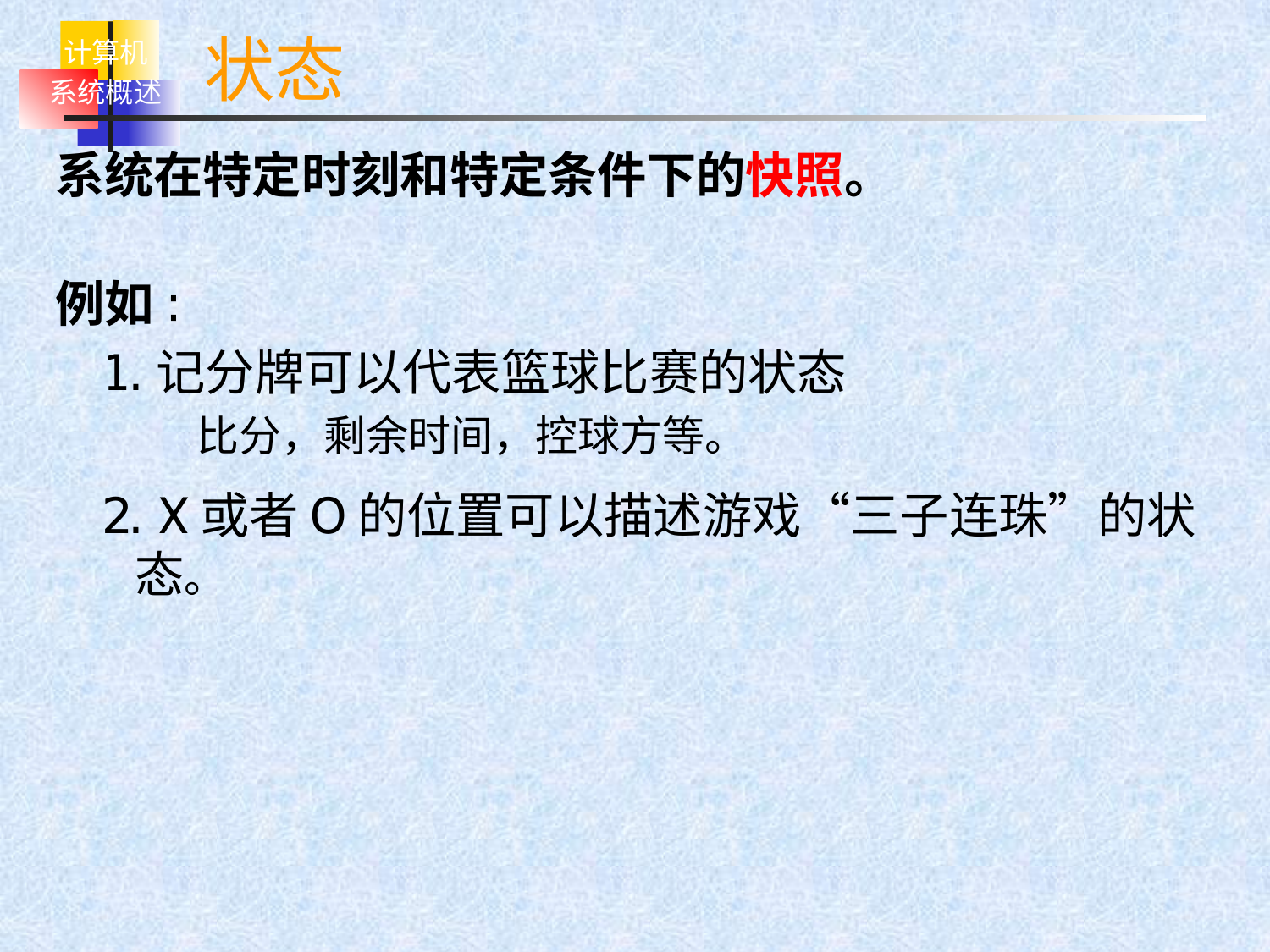

状态
系统在特定时刻和特定条件下的快照。

例如:
1.记分牌可以代表篮球比赛的状态
	比分，剩余时间，控球方等。
2. X或者O的位置可以描述游戏“三子连珠”的状态。